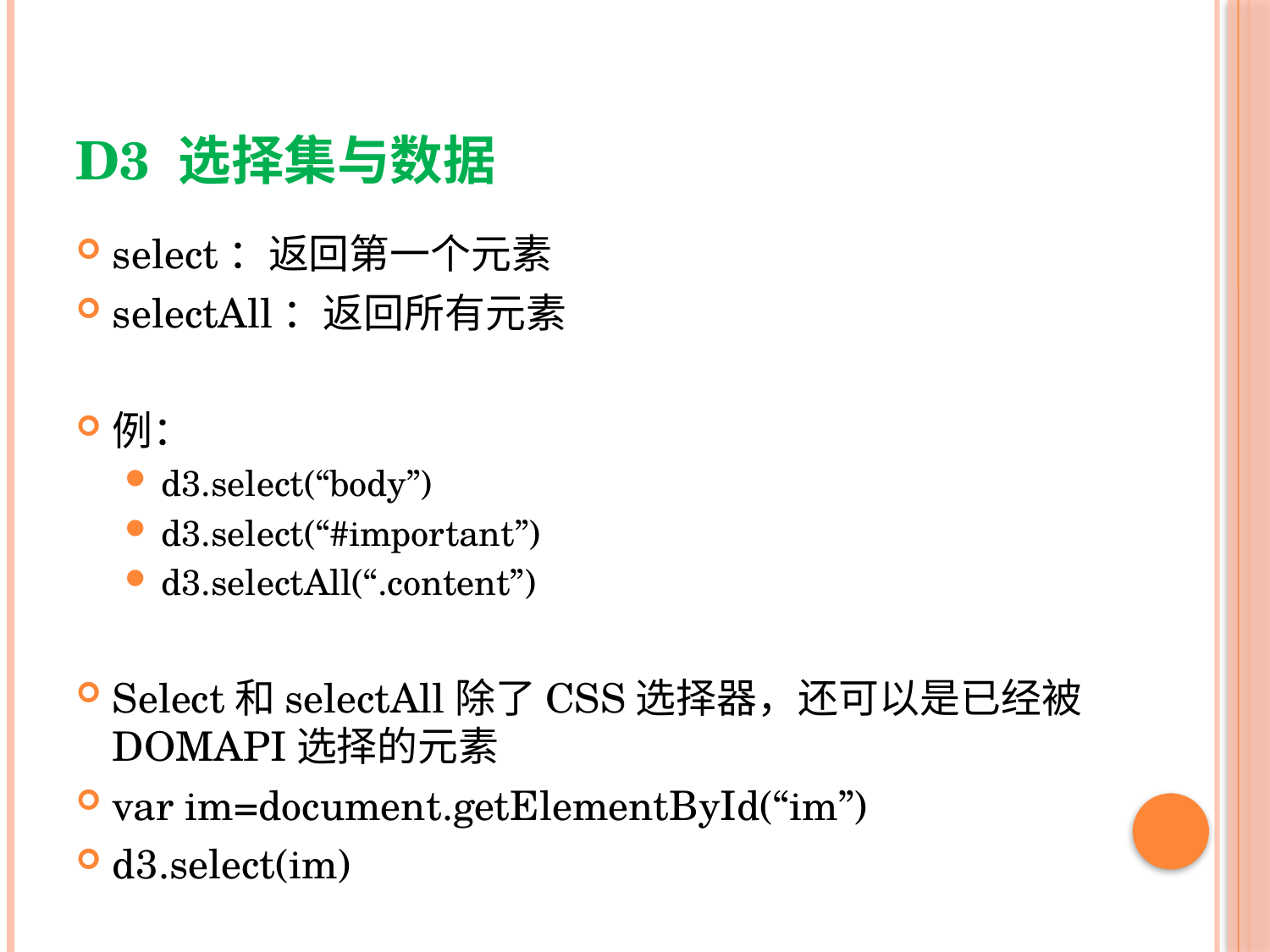

# D3 选择集与数据
select：返回第一个元素
selectAll：返回所有元素

例：
d3.select(“body”)
d3.select(“#important”)
d3.selectAll(“.content”)

Select和selectAll除了CSS选择器，还可以是已经被DOMAPI选择的元素
var im=document.getElementById(“im”)
d3.select(im)